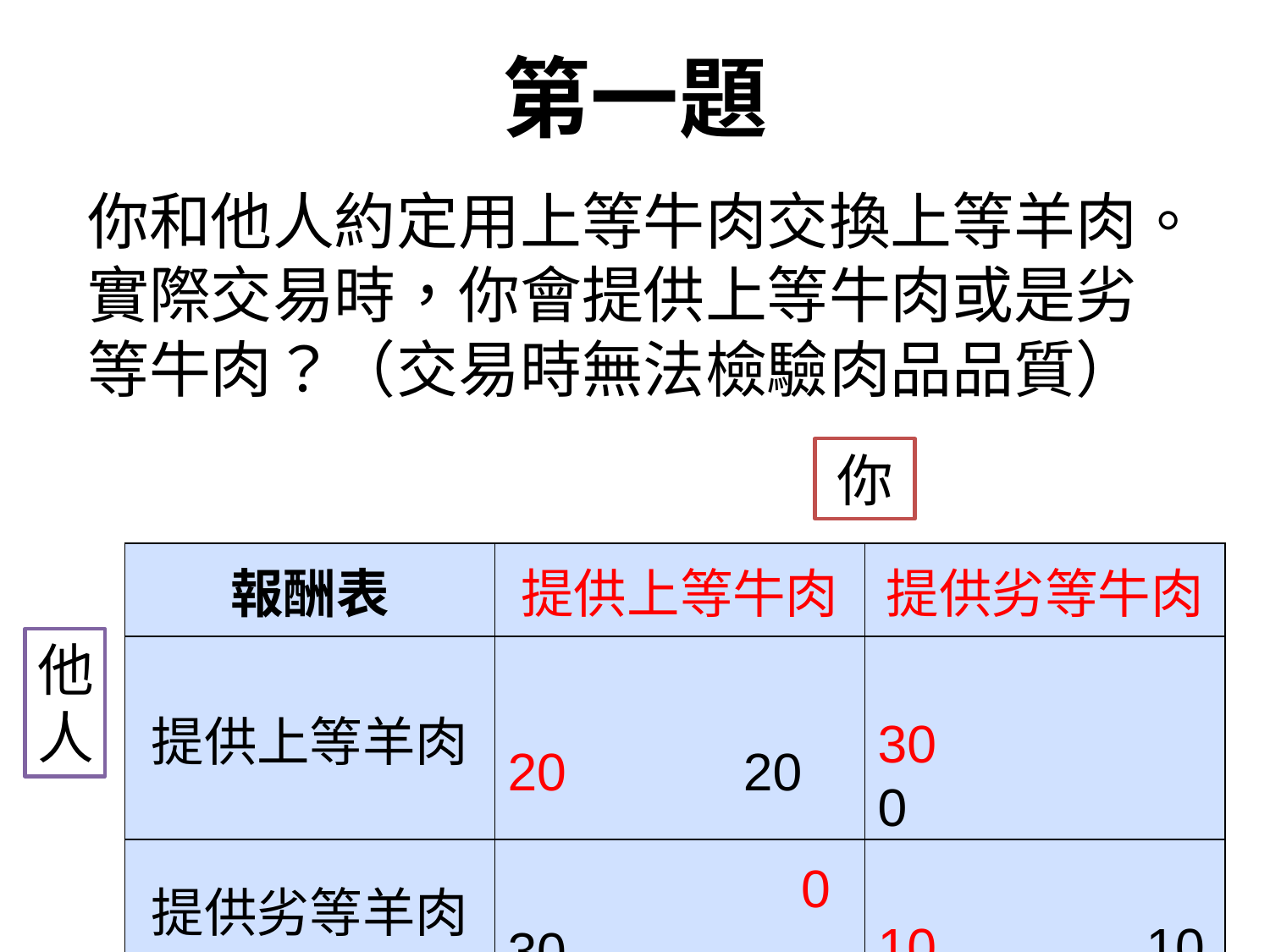

# 第一題
你和他人約定用上等牛肉交換上等羊肉。實際交易時，你會提供上等牛肉或是劣等牛肉？（交易時無法檢驗肉品品質）
你
| 報酬表 | 提供上等牛肉 | 提供劣等牛肉 |
| --- | --- | --- |
| 提供上等羊肉 | 20 　　20 | 30　 　 0 |
| 提供劣等羊肉 | 0 30 | 10　　　 10 |
他人